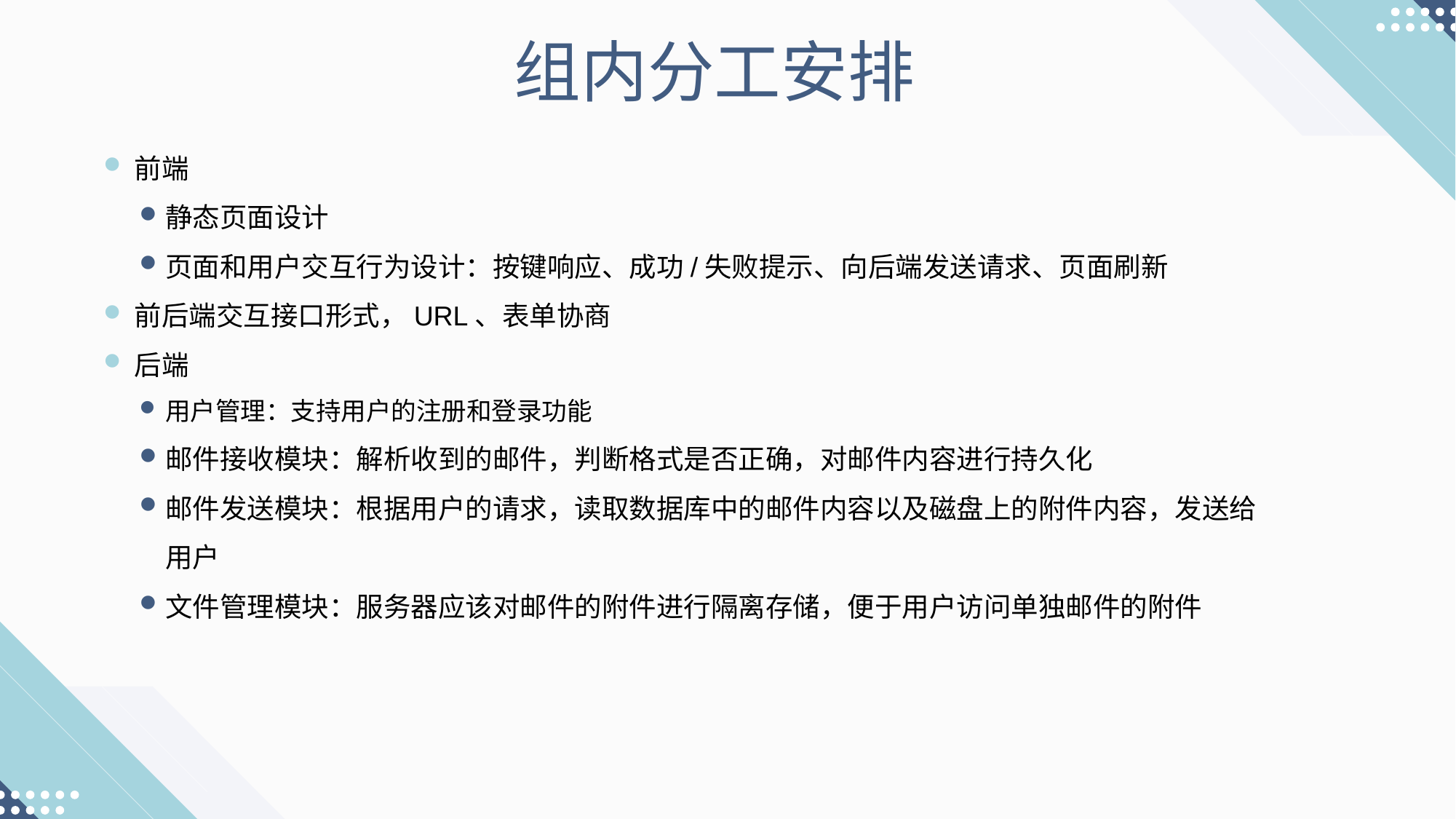

组内分工安排
前端
静态页面设计
页面和用户交互行为设计：按键响应、成功/失败提示、向后端发送请求、页面刷新
前后端交互接口形式，URL、表单协商
后端
用户管理：支持用户的注册和登录功能
邮件接收模块：解析收到的邮件，判断格式是否正确，对邮件内容进行持久化
邮件发送模块：根据用户的请求，读取数据库中的邮件内容以及磁盘上的附件内容，发送给用户
文件管理模块：服务器应该对邮件的附件进行隔离存储，便于用户访问单独邮件的附件